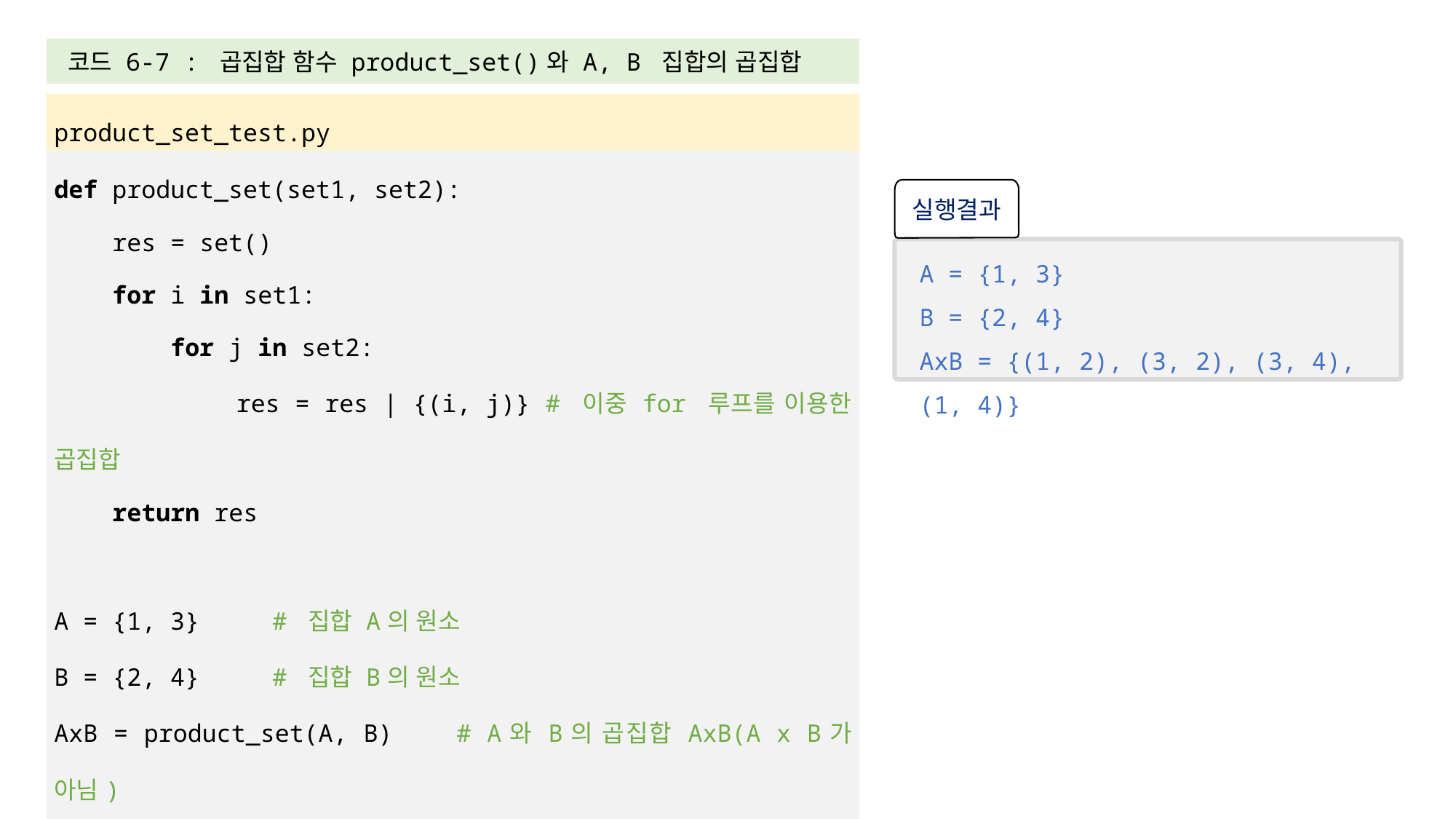

| 코드 6-7 : 곱집합 함수 product\_set()와 A, B 집합의 곱집합 |
| --- |
|  |
| product\_set\_test.py |
| def product\_set(set1, set2): res = set() for i in set1: for j in set2: res = res | {(i, j)} # 이중 for 루프를 이용한 곱집합 return res A = {1, 3} # 집합 A의 원소 B = {2, 4} # 집합 B의 원소 AxB = product\_set(A, B) # A와 B의 곱집합 AxB(A x B가 아님) print('A =', A) print('B =', B) print('AxB =', AxB) # A와 B의 곱집합을 출력함 |
실행결과

A = {1, 3}
B = {2, 4}
AxB = {(1, 2), (3, 2), (3, 4), (1, 4)}